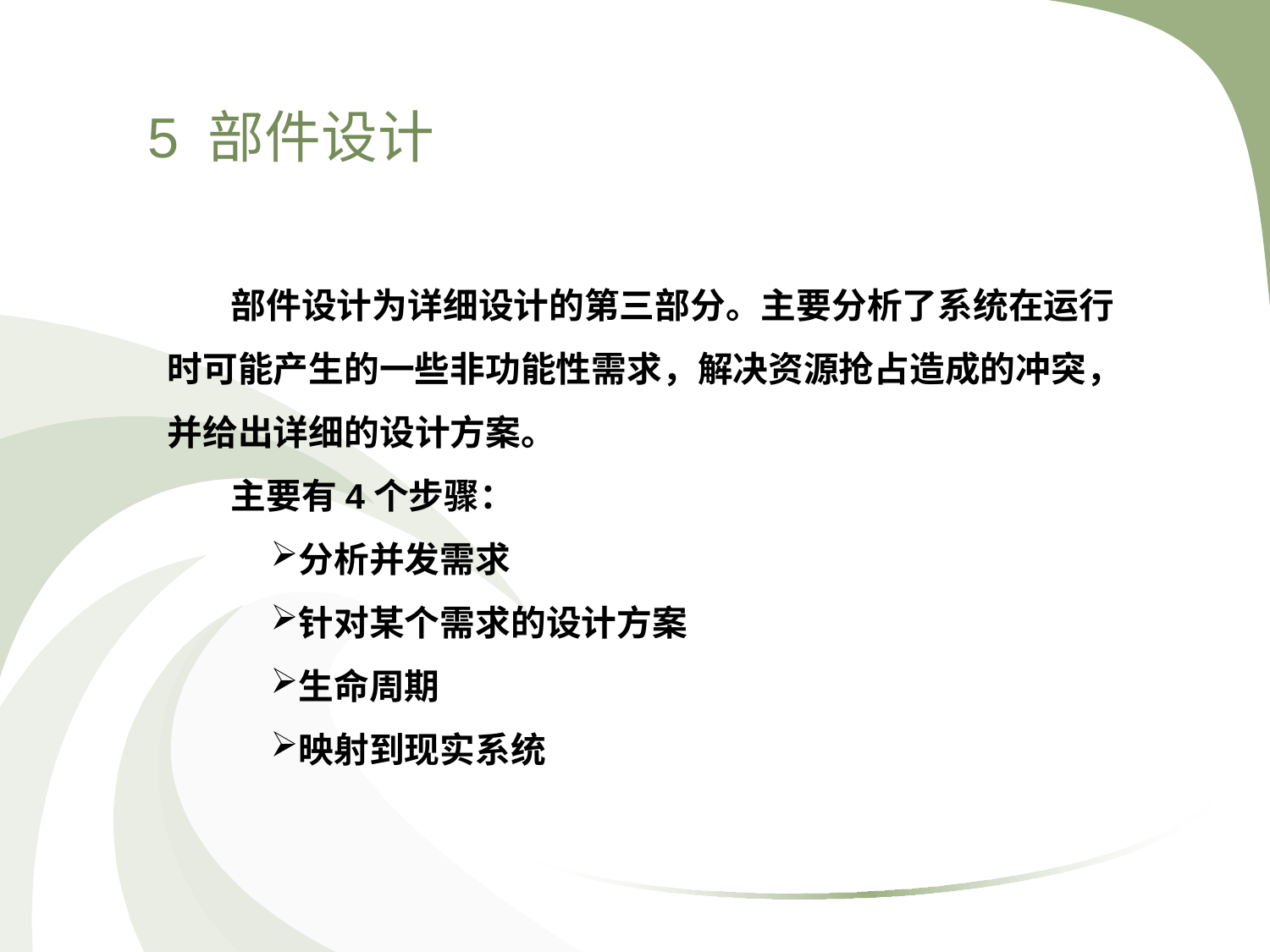

5 部件设计
部件设计为详细设计的第三部分。主要分析了系统在运行时可能产生的一些非功能性需求，解决资源抢占造成的冲突，并给出详细的设计方案。
主要有4个步骤：
分析并发需求
针对某个需求的设计方案
生命周期
映射到现实系统